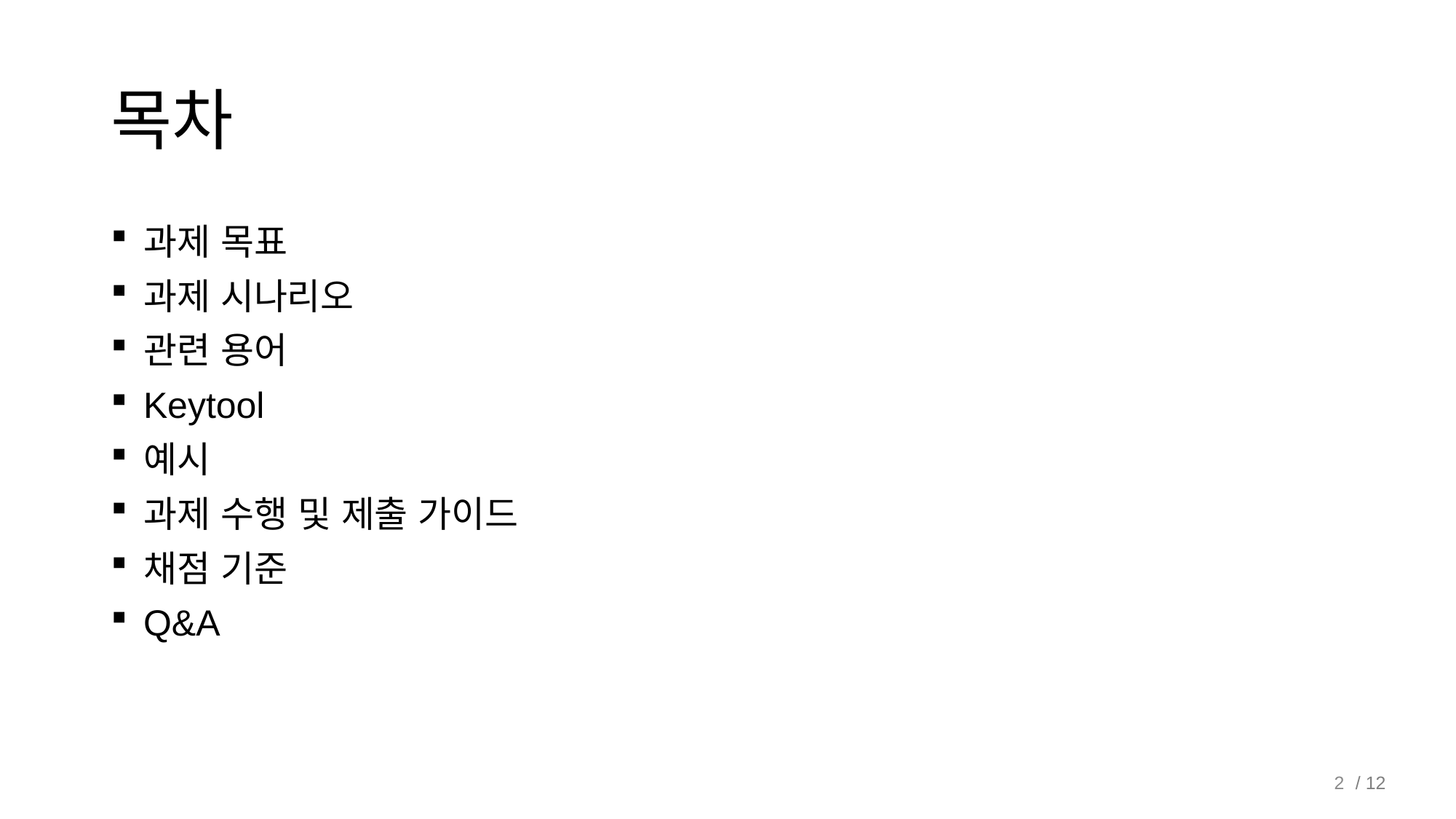

# 목차
과제 목표
과제 시나리오
관련 용어
Keytool
예시
과제 수행 및 제출 가이드
채점 기준
Q&A

2
 / 12